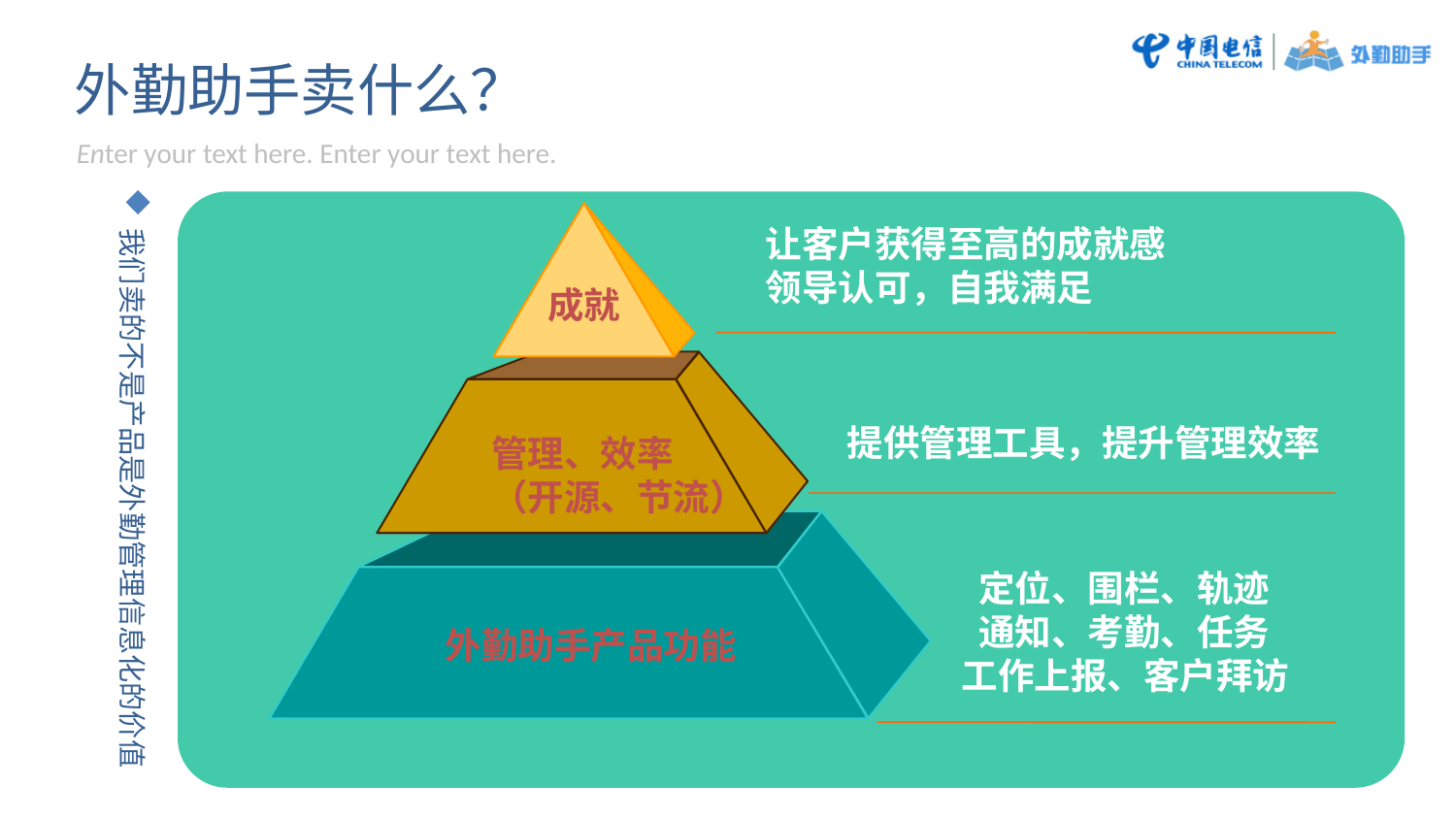

外勤助手卖什么？
Enter your text here. Enter your text here.

我们卖的不是产品是外勤管理信息化的价值
让客户获得至高的成就感
领导认可，自我满足
成就

提供管理工具，提升管理效率
管理、效率
（开源、节流）

 定位、围栏、轨迹
 通知、考勤、任务
工作上报、客户拜访
外勤助手产品功能